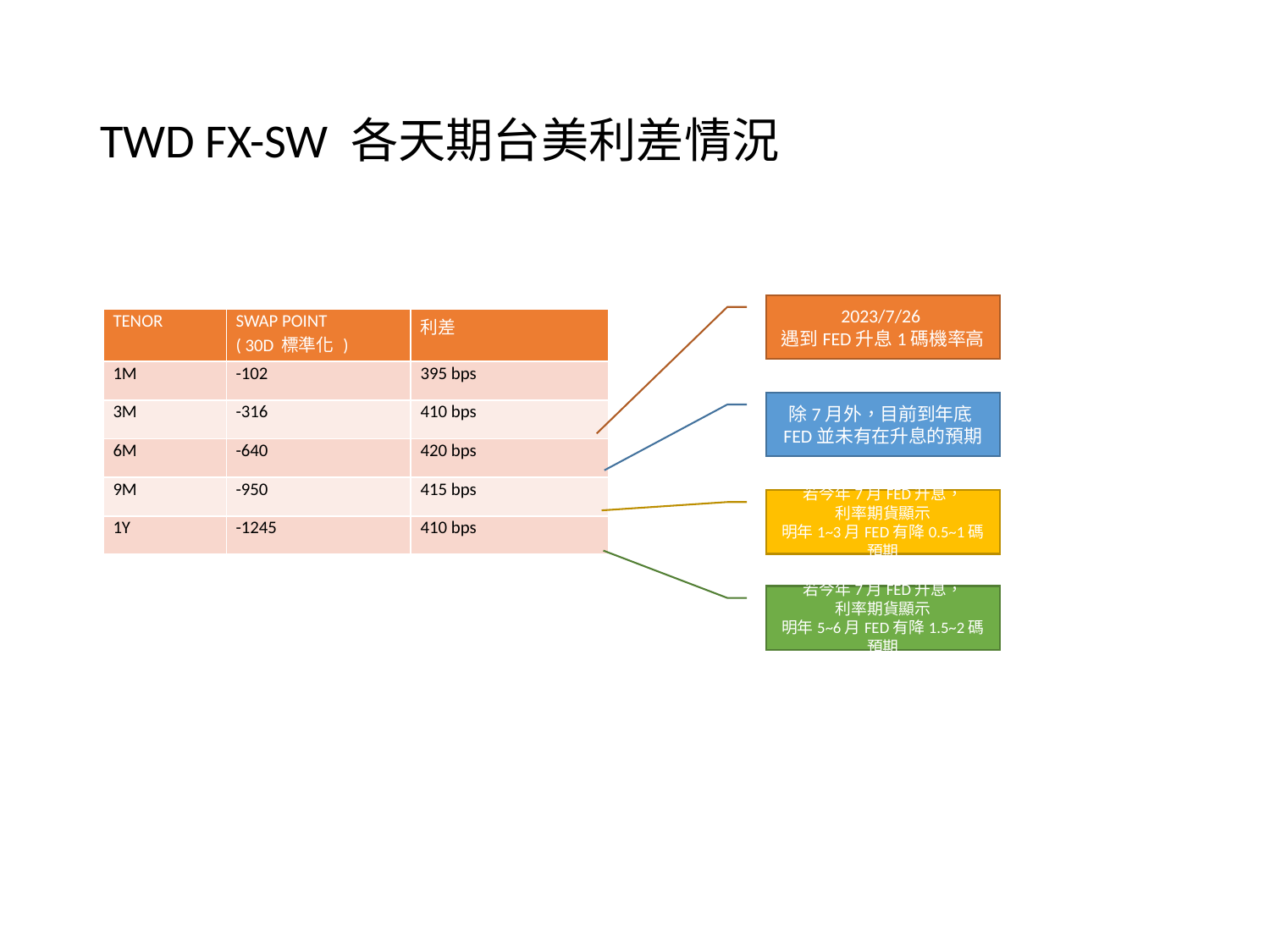

# TWD FX-SW 各天期台美利差情況
2023/7/26
遇到FED升息1碼機率高
| TENOR | SWAP POINT ( 30D 標準化 ) | 利差 |
| --- | --- | --- |
| 1M | -102 | 395 bps |
| 3M | -316 | 410 bps |
| 6M | -640 | 420 bps |
| 9M | -950 | 415 bps |
| 1Y | -1245 | 410 bps |
除7月外，目前到年底FED並未有在升息的預期
若今年7月FED升息，
利率期貨顯示
明年1~3月FED有降0.5~1碼預期
若今年7月FED升息，
利率期貨顯示
明年5~6月FED有降1.5~2碼預期